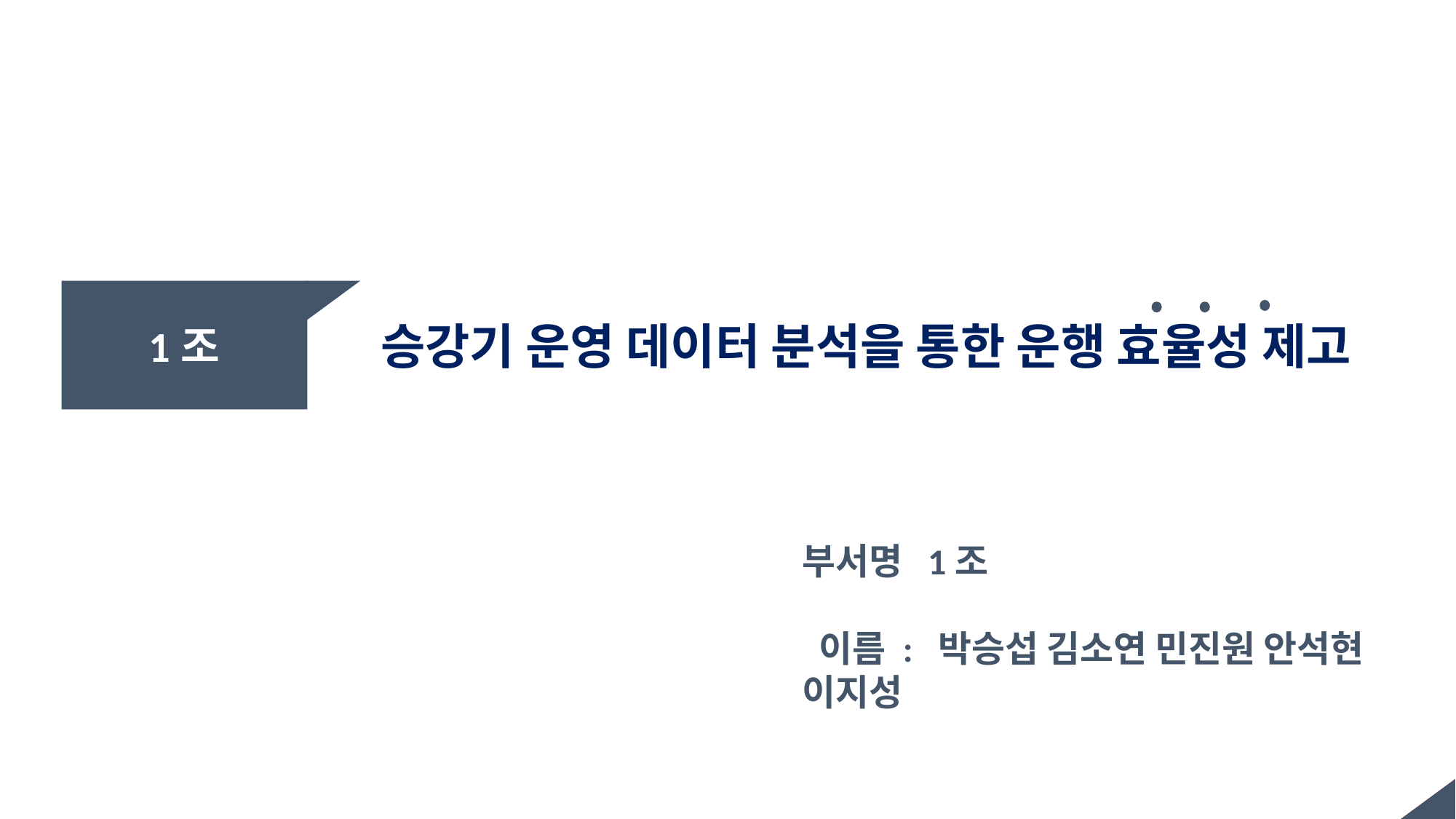

1조

승강기 운영 데이터 분석을 통한 운행 효율성 제고
부서명  1조

 이름 :  박승섭 김소연 민진원 안석현 이지성